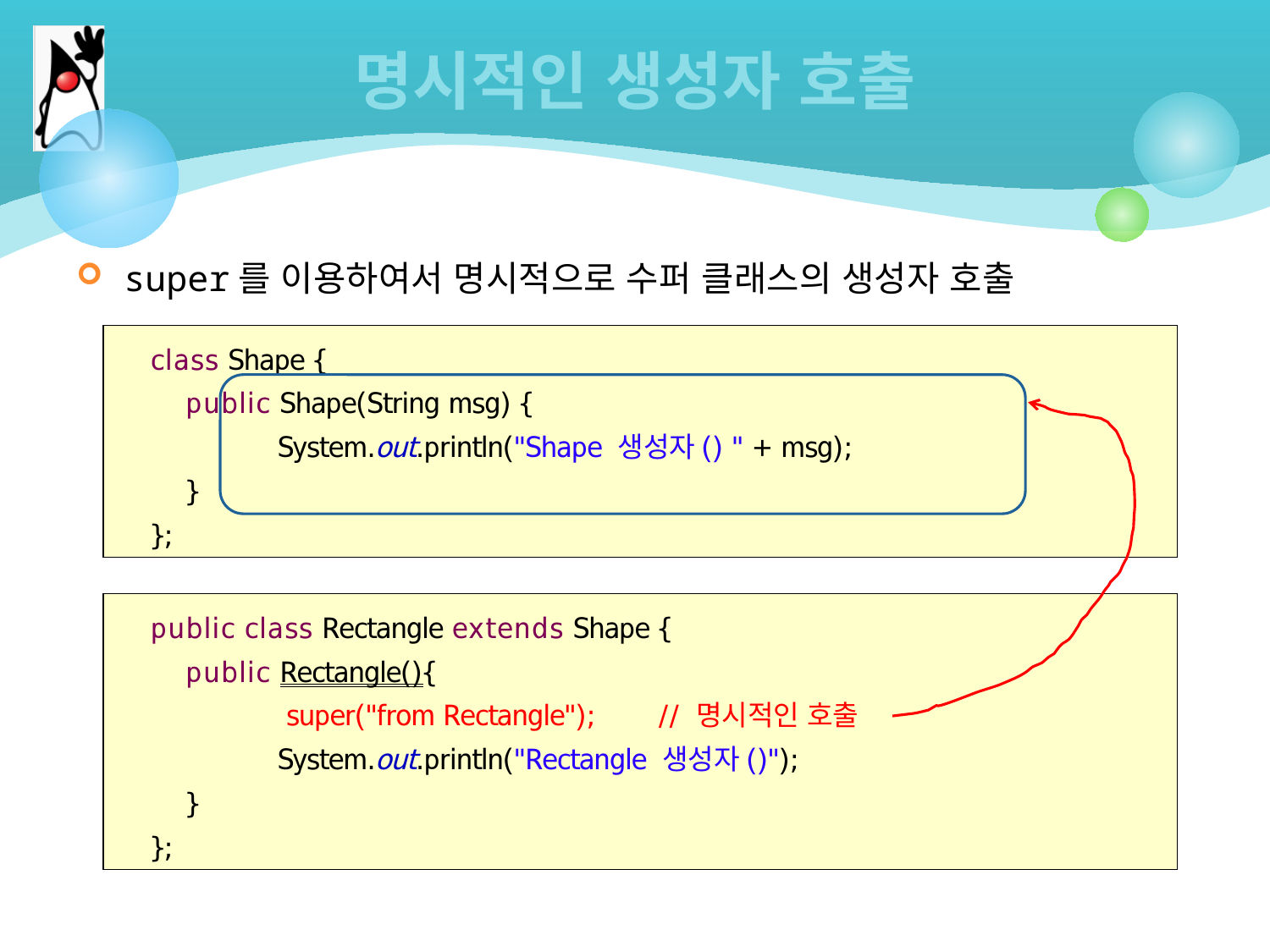

# 명시적인 생성자 호출
super를 이용하여서 명시적으로 수퍼 클래스의 생성자 호출
class Shape {
	public Shape(String msg) {
		System.out.println("Shape 생성자() " + msg);
	}
};

public class Rectangle extends Shape {
	public Rectangle(){
		 super("from Rectangle");	// 명시적인 호출
		System.out.println("Rectangle 생성자()");
	}
};